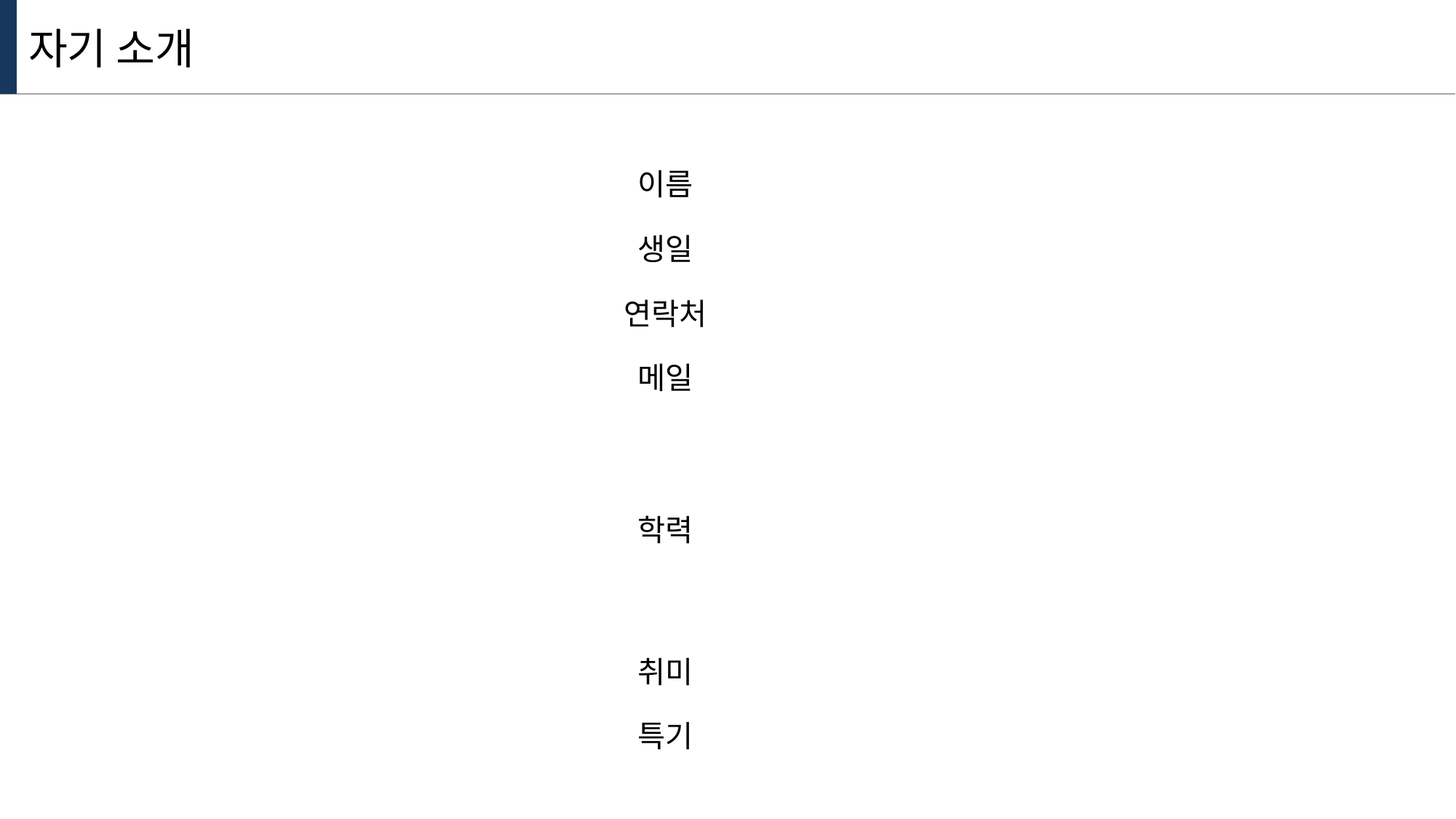

자기 소개

| 이름 |  |
| --- | --- |
| 생일 |  |
| 연락처 |  |
| 메일 |  |
| 학력 |  |
| 취미 |  |
| 특기 |  |